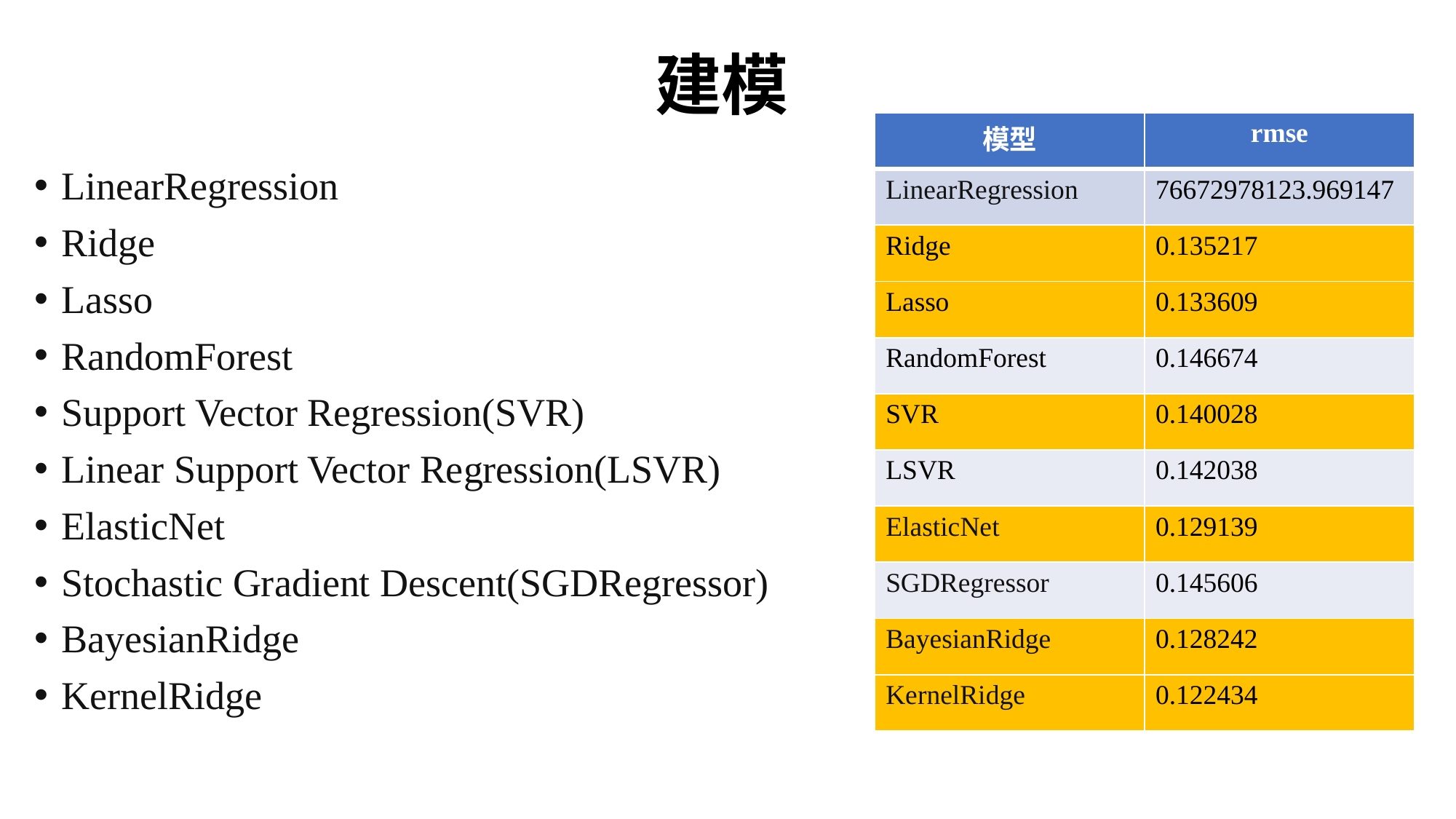

# 建模
| 模型 | rmse |
| --- | --- |
| LinearRegression | 76672978123.969147 |
| Ridge | 0.135217 |
| Lasso | 0.133609 |
| RandomForest | 0.146674 |
| SVR | 0.140028 |
| LSVR | 0.142038 |
| ElasticNet | 0.129139 |
| SGDRegressor | 0.145606 |
| BayesianRidge | 0.128242 |
| KernelRidge | 0.122434 |
LinearRegression
Ridge
Lasso
RandomForest
Support Vector Regression(SVR)
Linear Support Vector Regression(LSVR)
ElasticNet
Stochastic Gradient Descent(SGDRegressor)
BayesianRidge
KernelRidge